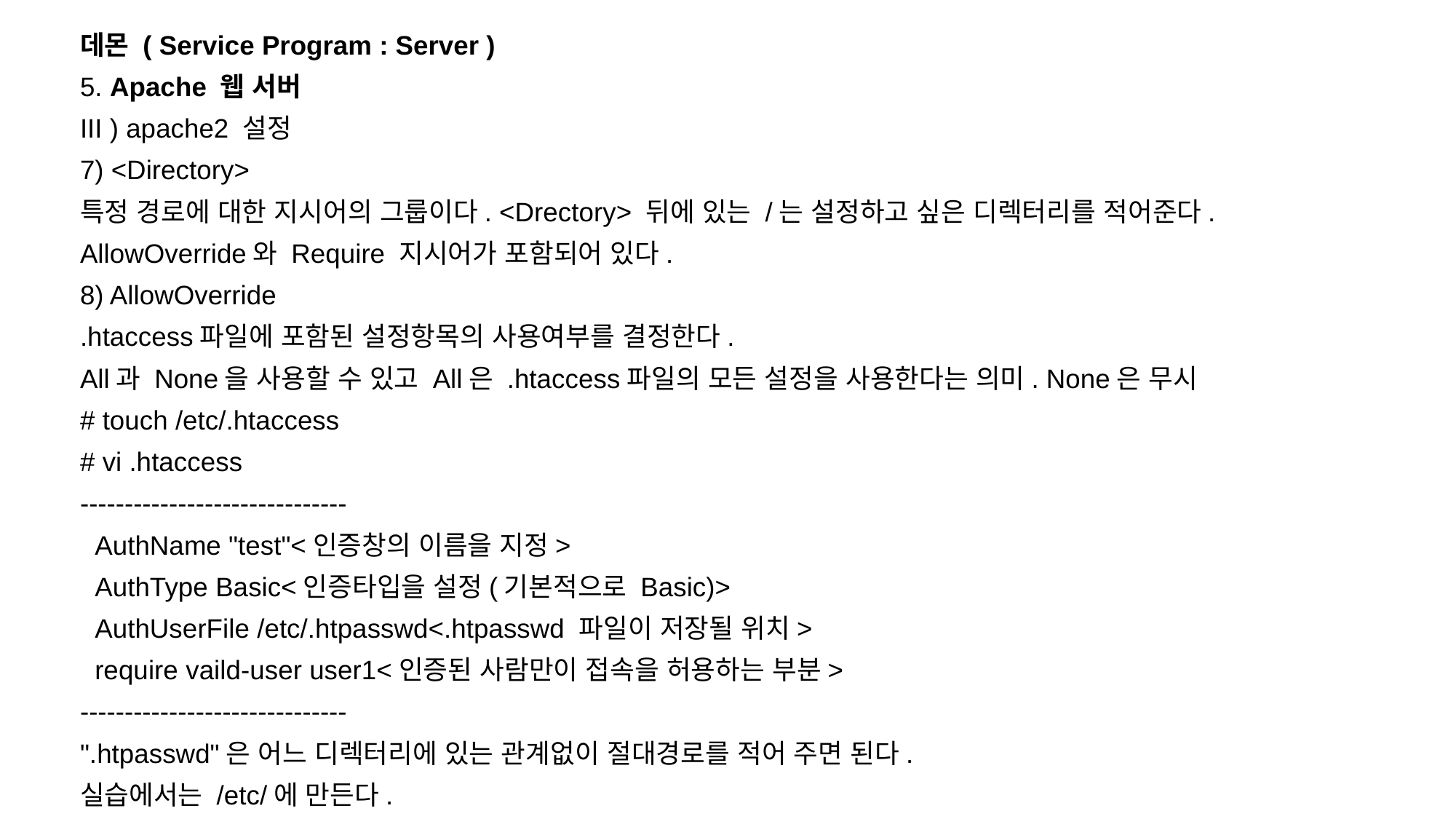

데몬 ( Service Program : Server )
5. Apache 웹 서버
III ) apache2 설정
7) <Directory>
특정 경로에 대한 지시어의 그룹이다. <Drectory> 뒤에 있는 /는 설정하고 싶은 디렉터리를 적어준다.
AllowOverride와 Require 지시어가 포함되어 있다.
8) AllowOverride
.htaccess파일에 포함된 설정항목의 사용여부를 결정한다.
All과 None을 사용할 수 있고 All은 .htaccess파일의 모든 설정을 사용한다는 의미. None은 무시
# touch /etc/.htaccess
# vi .htaccess
------------------------------
  AuthName "test"<인증창의 이름을 지정>
  AuthType Basic<인증타입을 설정(기본적으로 Basic)>
  AuthUserFile /etc/.htpasswd<.htpasswd 파일이 저장될 위치>
  require vaild-user user1<인증된 사람만이 접속을 허용하는 부분>
------------------------------
".htpasswd"은 어느 디렉터리에 있는 관계없이 절대경로를 적어 주면 된다.
실습에서는 /etc/에 만든다.